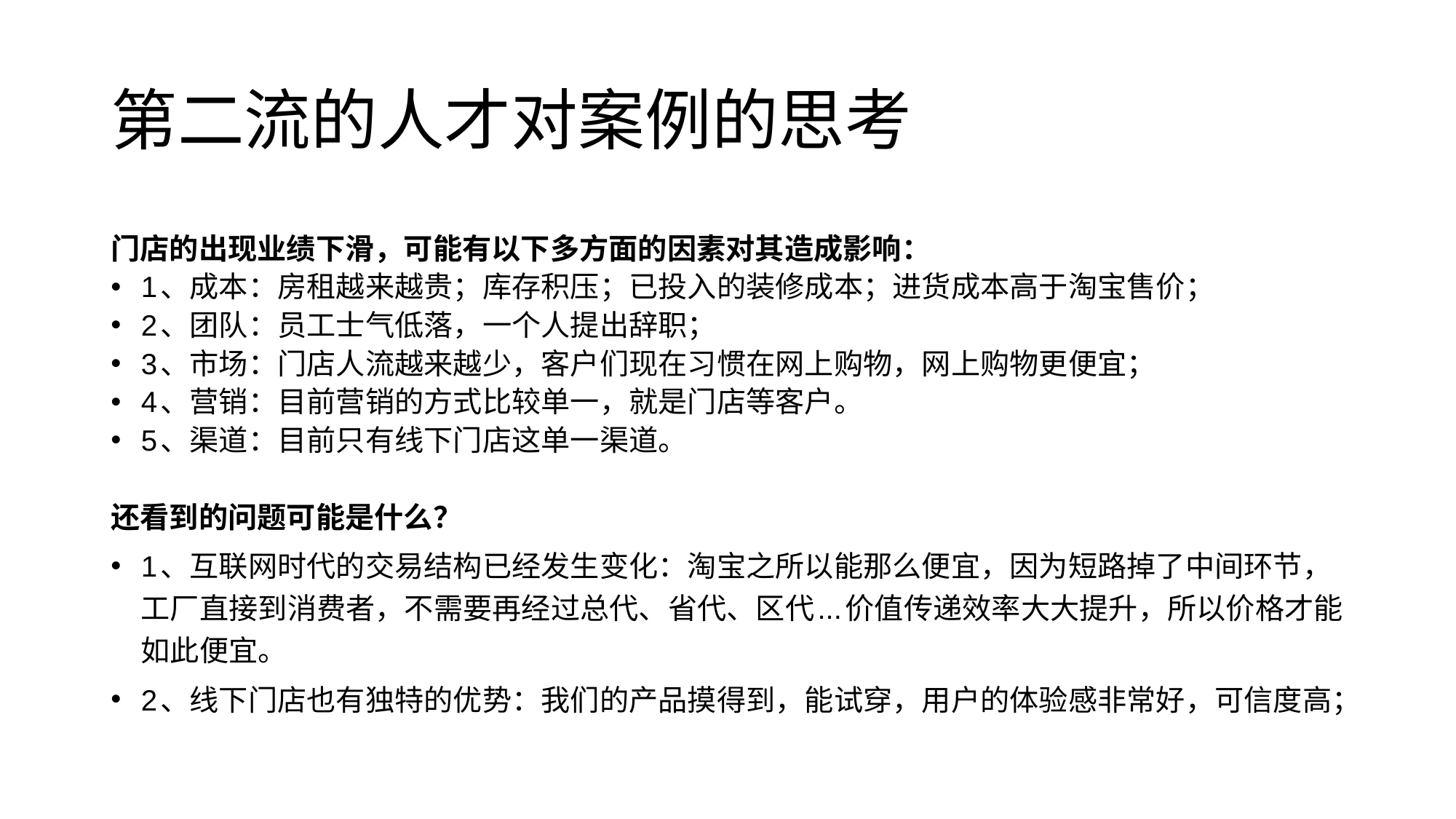

# 第二流的人才对案例的思考
门店的出现业绩下滑，可能有以下多方面的因素对其造成影响：
1、成本：房租越来越贵；库存积压；已投入的装修成本；进货成本高于淘宝售价；
2、团队：员工士气低落，一个人提出辞职；
3、市场：门店人流越来越少，客户们现在习惯在网上购物，网上购物更便宜；
4、营销：目前营销的方式比较单一，就是门店等客户。
5、渠道：目前只有线下门店这单一渠道。

还看到的问题可能是什么？
1、互联网时代的交易结构已经发生变化：淘宝之所以能那么便宜，因为短路掉了中间环节，工厂直接到消费者，不需要再经过总代、省代、区代...价值传递效率大大提升，所以价格才能如此便宜。
2、线下门店也有独特的优势：我们的产品摸得到，能试穿，用户的体验感非常好，可信度高；